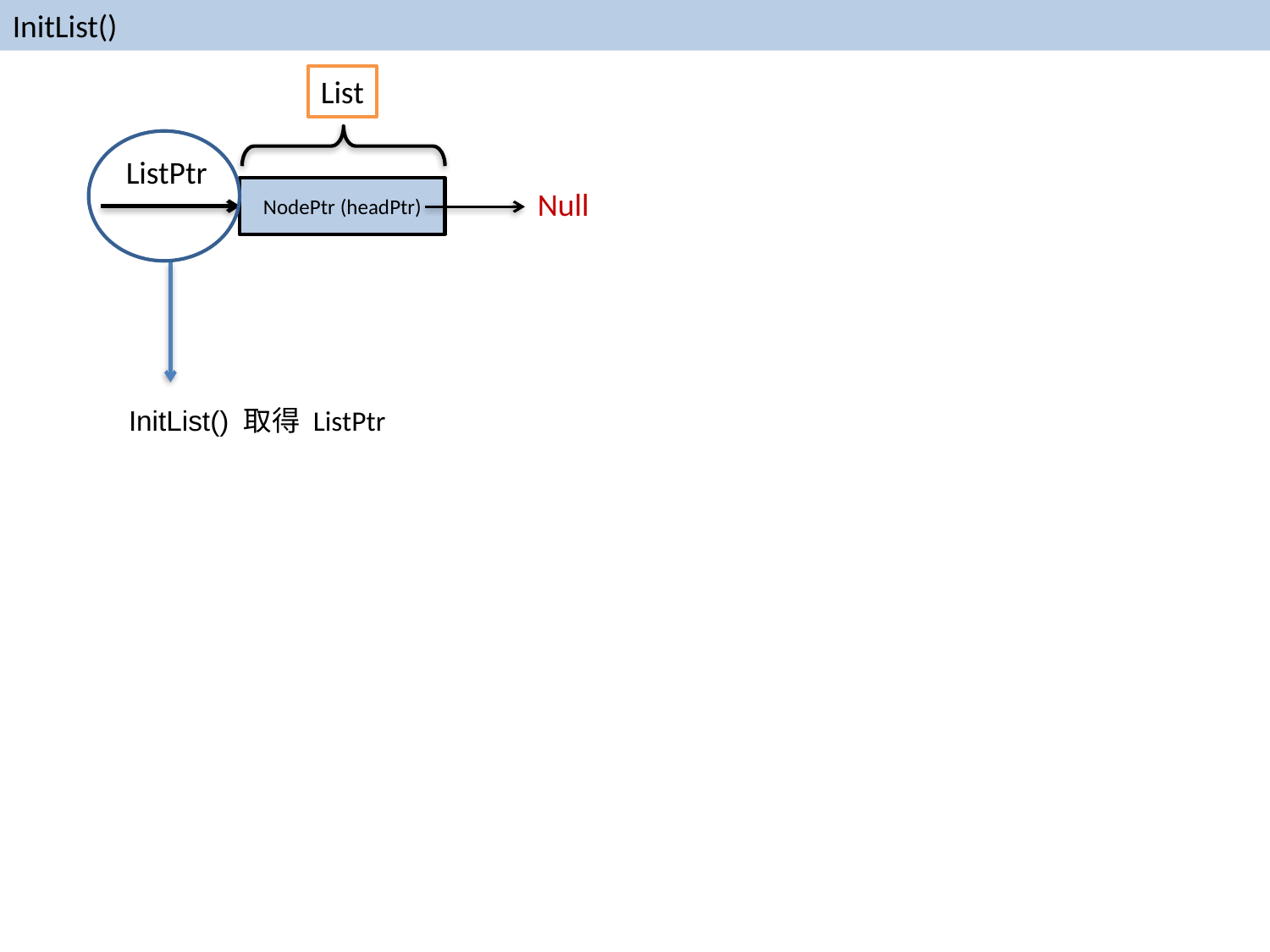

InitList()

List

ListPtr
NodePtr (headPtr)
Null
InitList() 取得 ListPtr